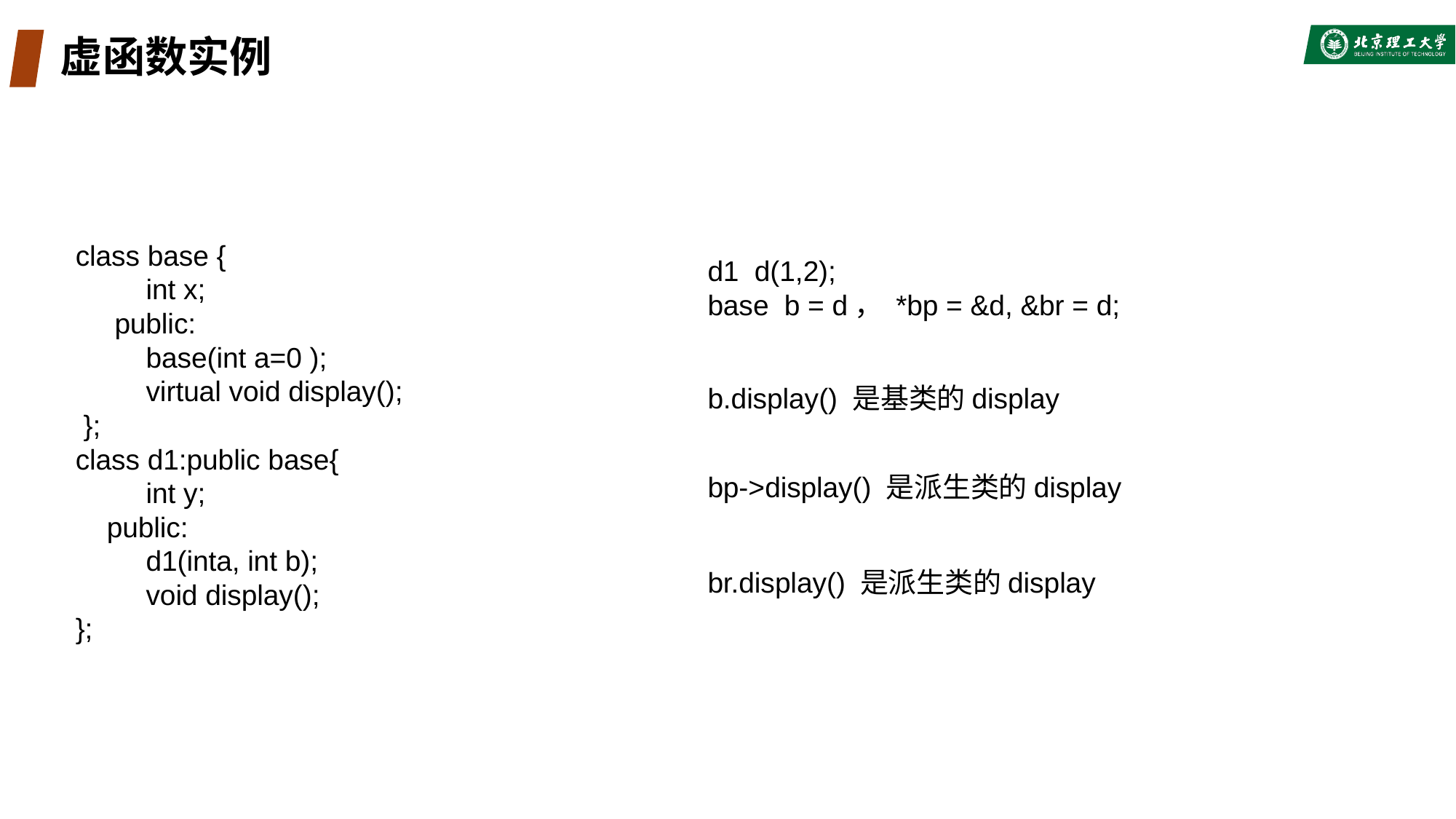

# 虚函数实例
class base {
         int x;
     public:
         base(int a=0 );
         virtual void display();
 };
class d1:public base{
         int y;
    public:
         d1(inta, int b);
         void display();
};
d1  d(1,2);
base  b = d， *bp = &d, &br = d;

b.display() 是基类的display
bp->display() 是派生类的display
br.display() 是派生类的display